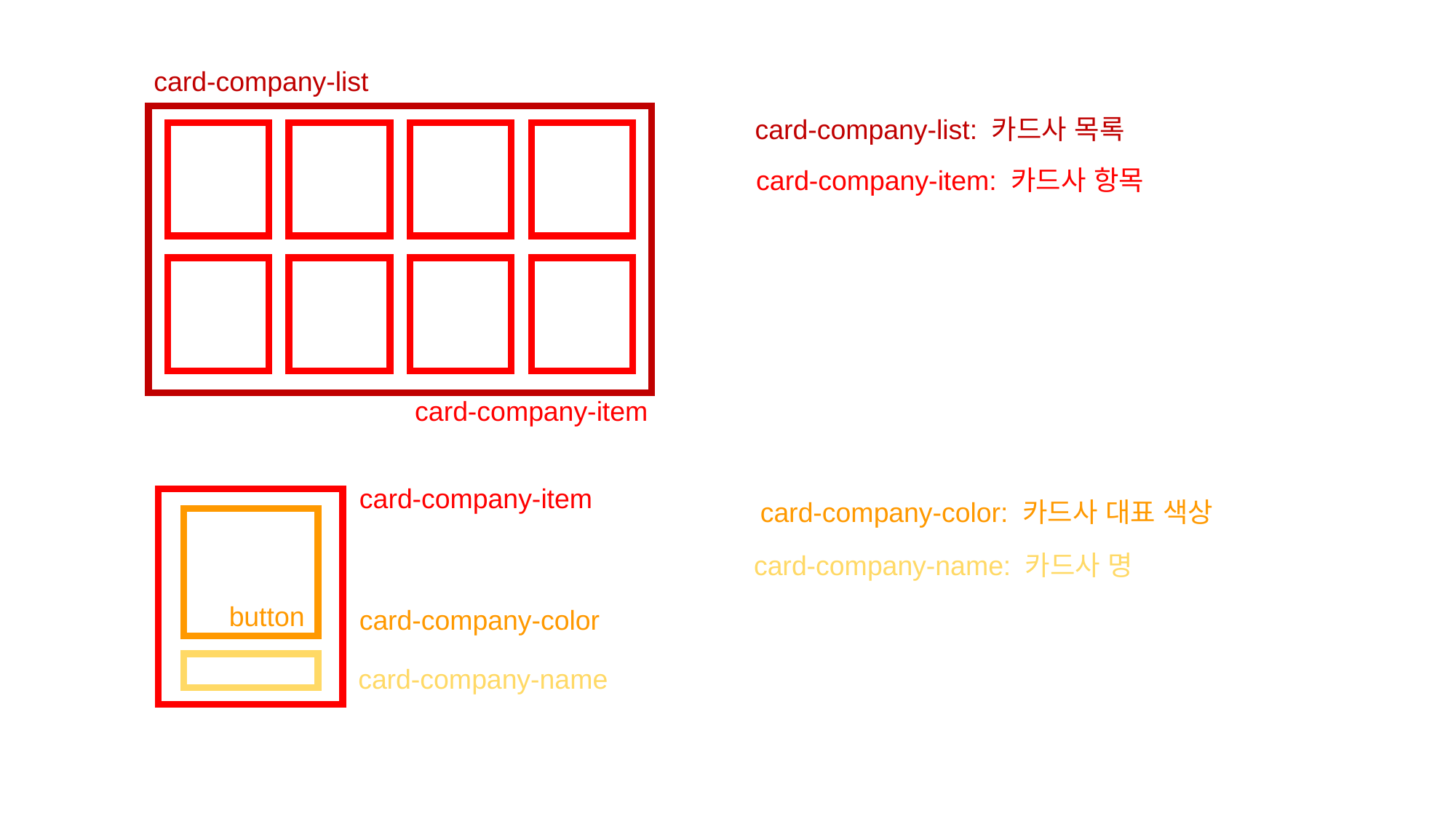

card-company-list

card-company-list: 카드사 목록

card-company-item: 카드사 항목

card-company-item
card-company-item

card-company-color: 카드사 대표 색상

card-company-name: 카드사 명
button
card-company-color

card-company-name